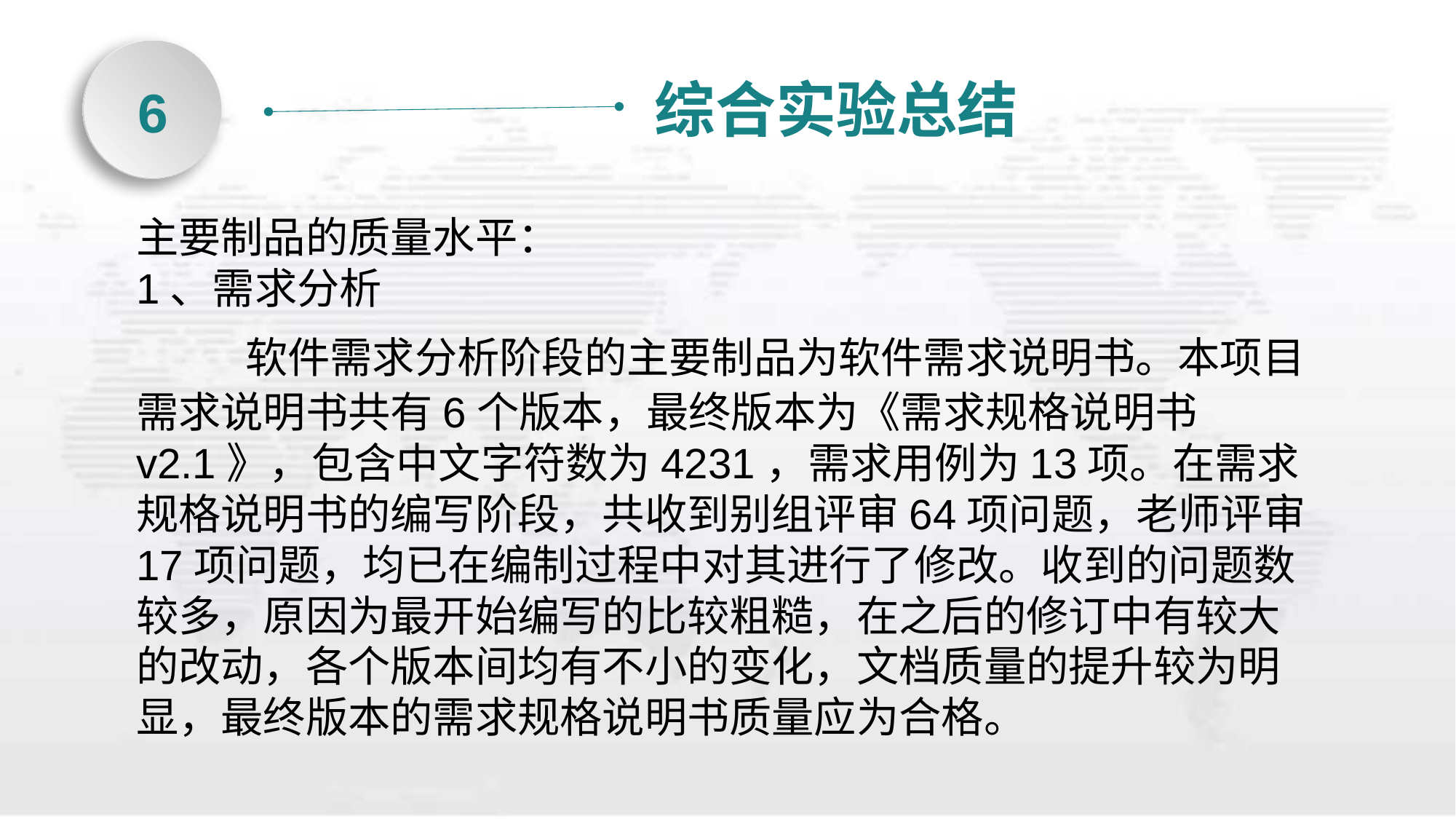

综合实验总结
6
主要制品的质量水平：
1、需求分析
	软件需求分析阶段的主要制品为软件需求说明书。本项目需求说明书共有6个版本，最终版本为《需求规格说明书v2.1》，包含中文字符数为4231，需求用例为13项。在需求规格说明书的编写阶段，共收到别组评审64项问题，老师评审17项问题，均已在编制过程中对其进行了修改。收到的问题数较多，原因为最开始编写的比较粗糙，在之后的修订中有较大的改动，各个版本间均有不小的变化，文档质量的提升较为明显，最终版本的需求规格说明书质量应为合格。